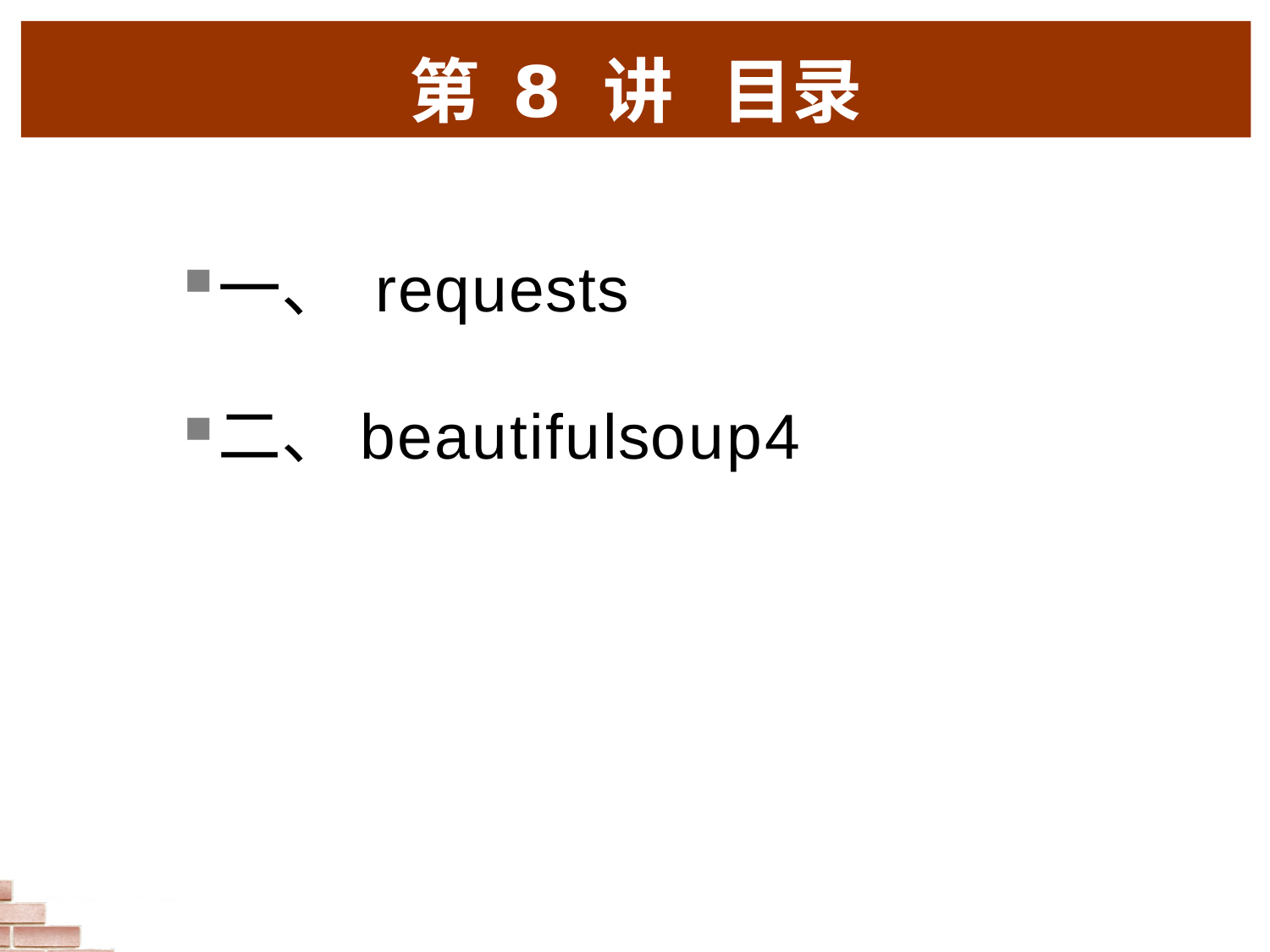

第 8 讲   目录
一、 requests
二、beautifulsoup4